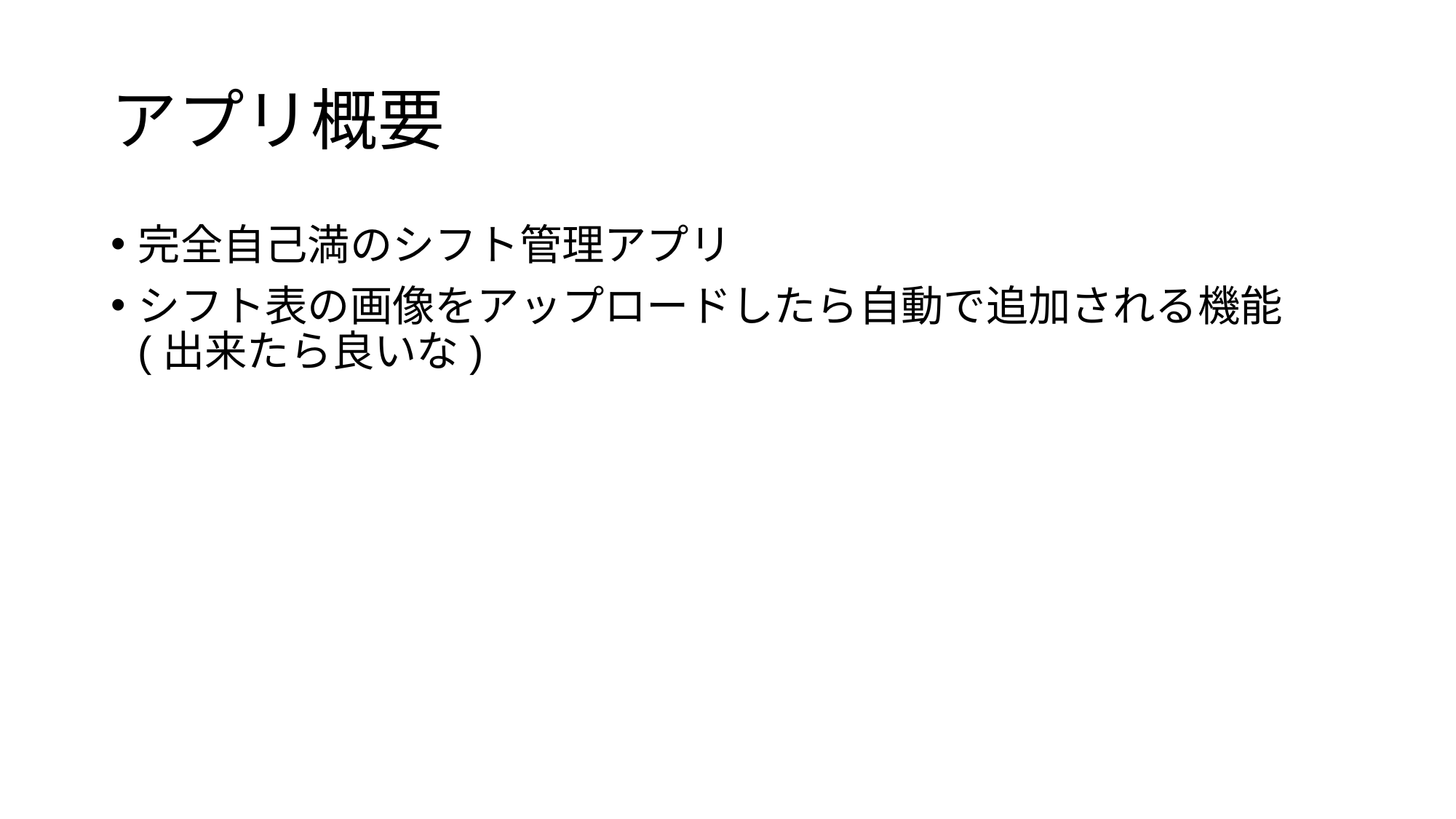

# アプリ概要
完全自己満のシフト管理アプリ
シフト表の画像をアップロードしたら自動で追加される機能(出来たら良いな)